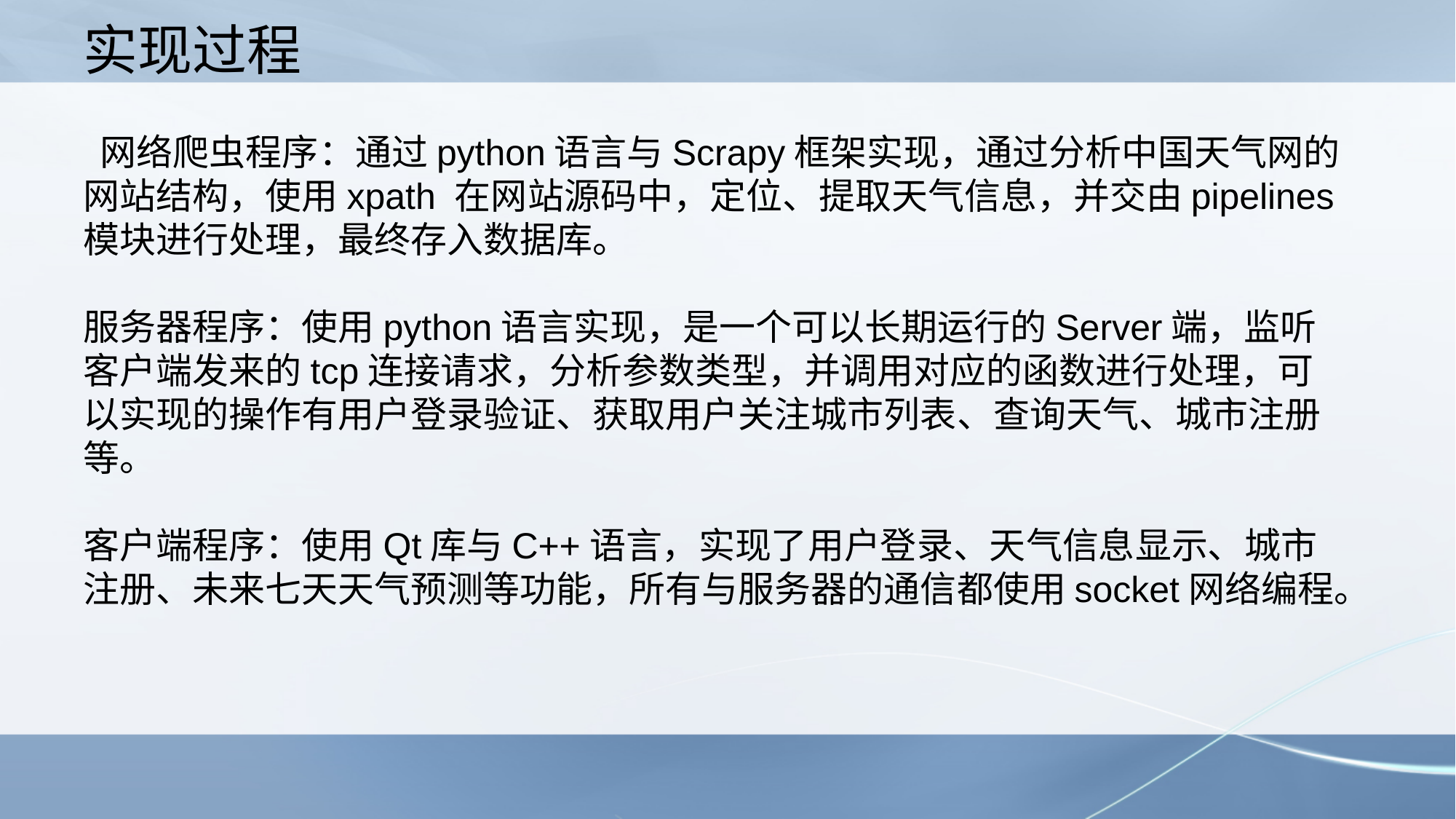

# 实现过程
 网络爬虫程序：通过python语言与Scrapy框架实现，通过分析中国天气网的网站结构，使用xpath 在网站源码中，定位、提取天气信息，并交由pipelines模块进行处理，最终存入数据库。

服务器程序：使用python语言实现，是一个可以长期运行的Server端，监听客户端发来的tcp连接请求，分析参数类型，并调用对应的函数进行处理，可以实现的操作有用户登录验证、获取用户关注城市列表、查询天气、城市注册等。

客户端程序：使用Qt库与C++语言，实现了用户登录、天气信息显示、城市注册、未来七天天气预测等功能，所有与服务器的通信都使用socket网络编程。